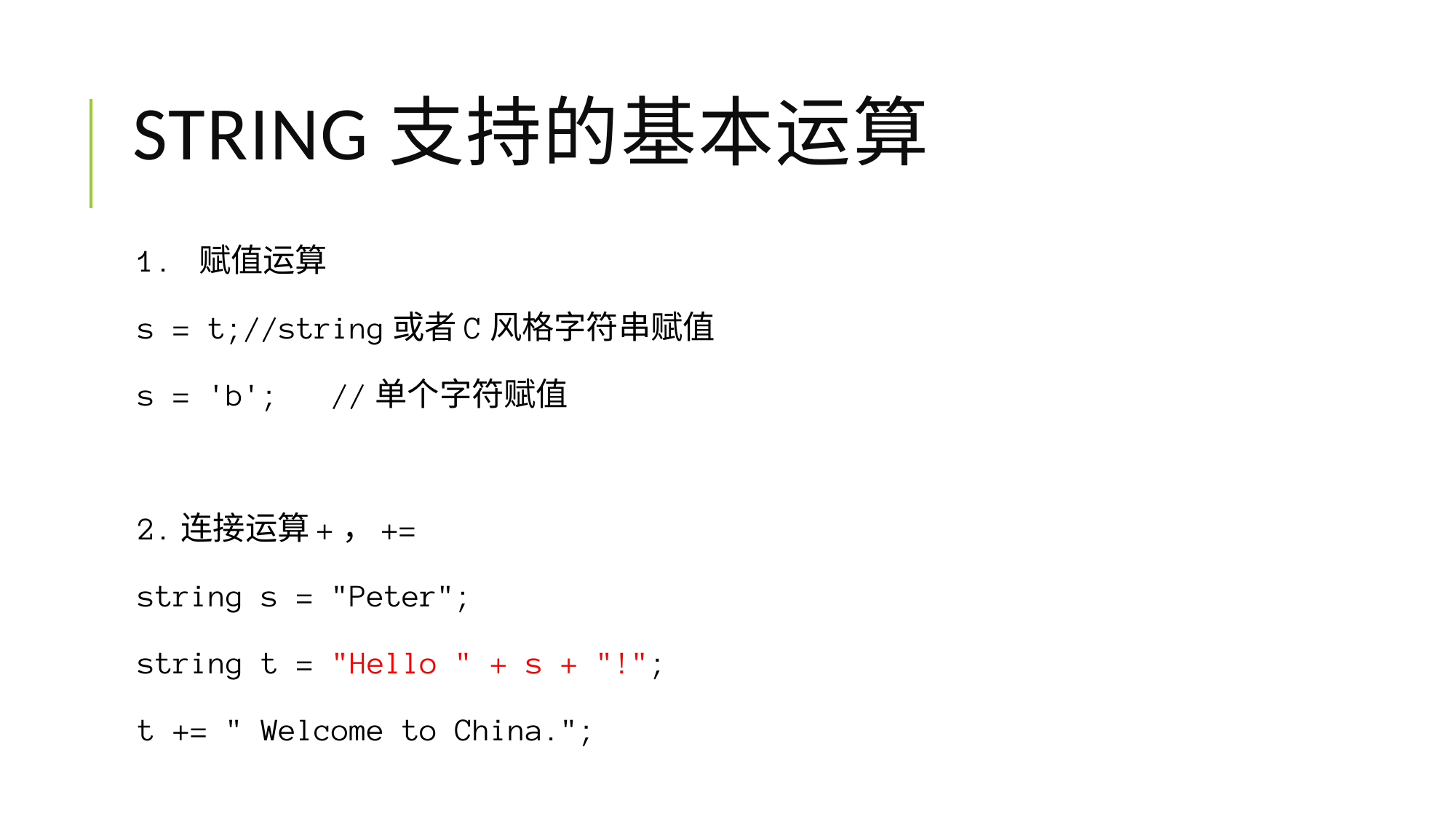

# String支持的基本运算
1. 赋值运算
s = t;	//string或者C风格字符串赋值
s = 'b';   //单个字符赋值

2.连接运算+，+=
string s = "Peter";
string t = "Hello " + s + "!";
t += " Welcome to China.";